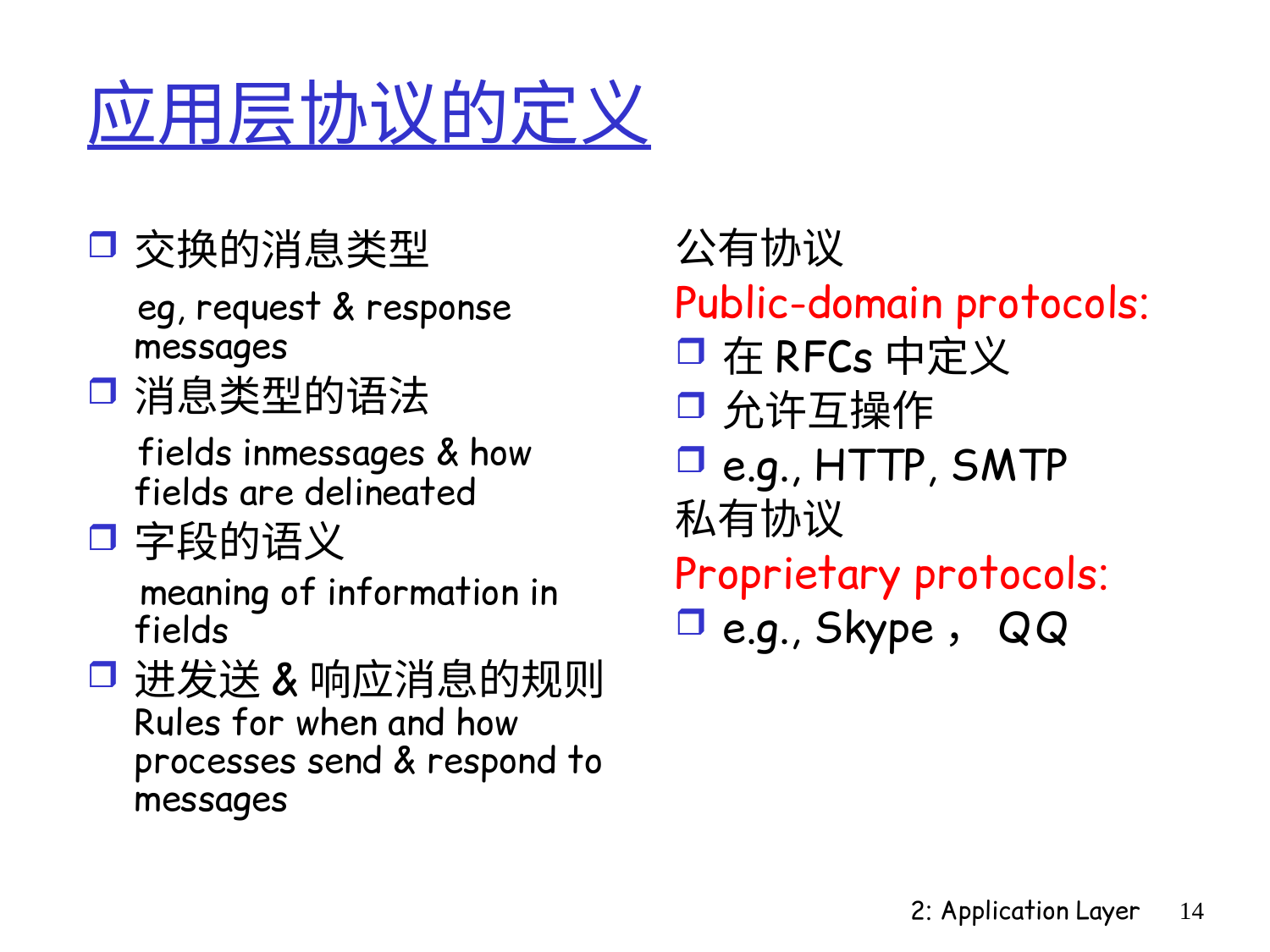

# 应用层协议的定义
公有协议
Public-domain protocols:
在RFCs中定义
允许互操作
e.g., HTTP, SMTP
私有协议
Proprietary protocols:
e.g., Skype，QQ
交换的消息类型
    eg, request & response messages
消息类型的语法
    fields inmessages & how fields are delineated
字段的语义
     meaning of information in fields
进发送&响应消息的规则Rules for when and how processes send & respond to messages
2: Application Layer
14